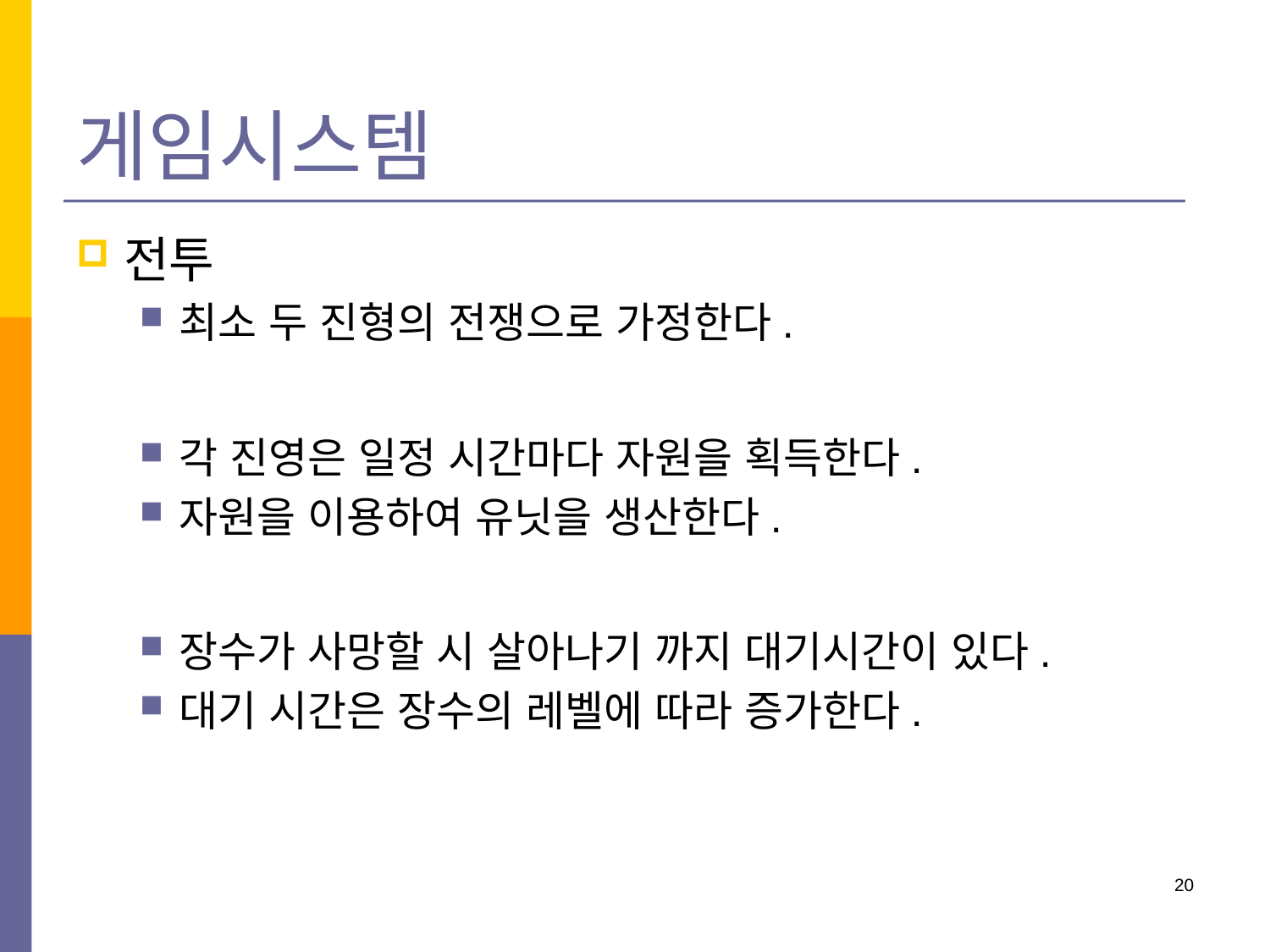

# 게임시스템
전투
최소 두 진형의 전쟁으로 가정한다.

각 진영은 일정 시간마다 자원을 획득한다.
자원을 이용하여 유닛을 생산한다.

장수가 사망할 시 살아나기 까지 대기시간이 있다.
대기 시간은 장수의 레벨에 따라 증가한다.
20